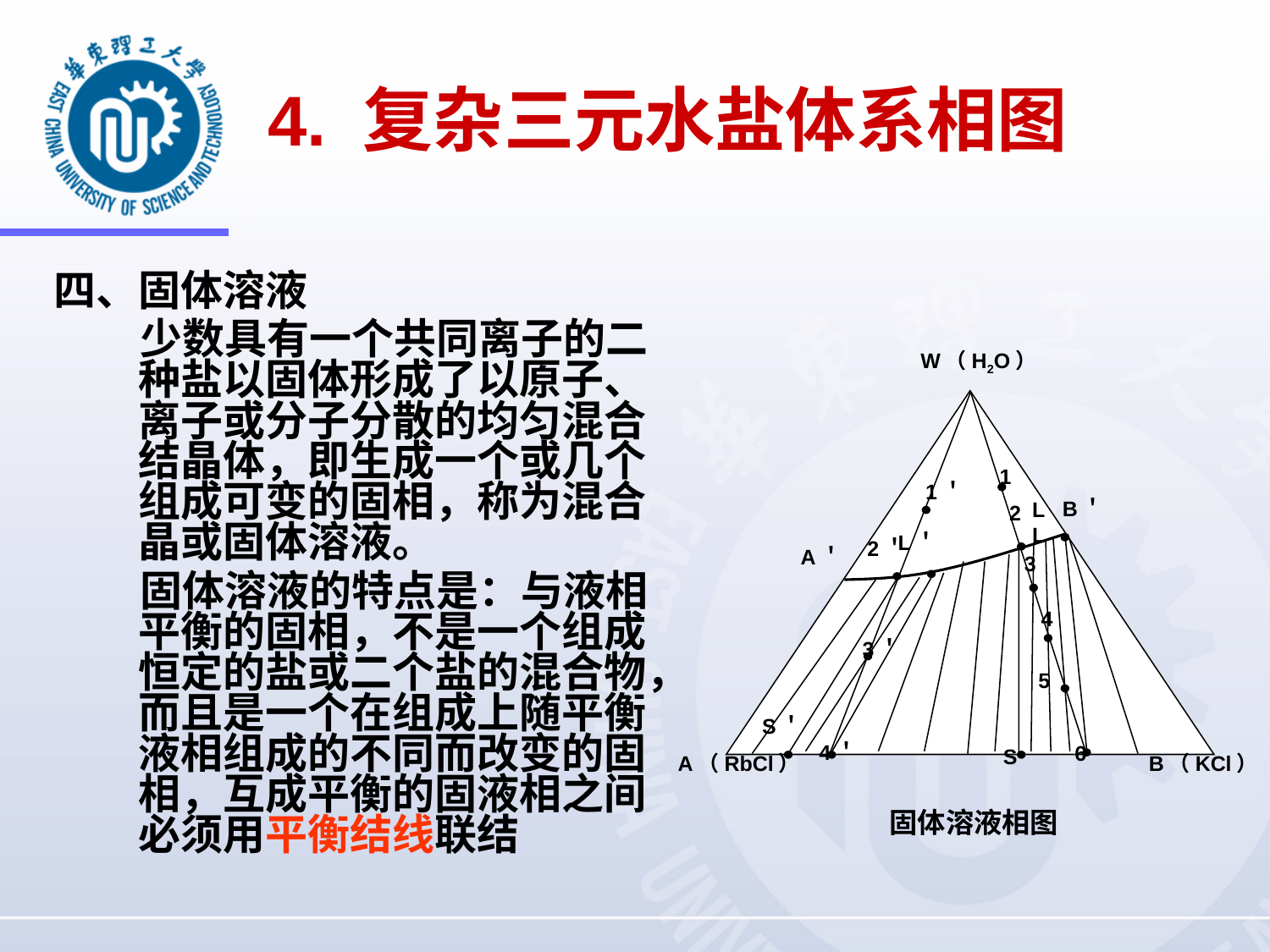

4. 复杂三元水盐体系相图
四、固体溶液
        少数具有一个共同离子的二种盐以固体形成了以原子、离子或分子分散的均匀混合结晶体，即生成一个或几个组成可变的固相，称为混合晶或固体溶液。
        固体溶液的特点是：与液相平衡的固相，不是一个组成恒定的盐或二个盐的混合物，而且是一个在组成上随平衡液相组成的不同而改变的固相，互成平衡的固液相之间必须用平衡结线联结
W（H2O）

1
1＇

B＇
L
L
2

L＇
2＇

A＇

3

4
3＇

5

S＇
4＇
6
S
A（RbCl）
B（KCl）

固体溶液相图